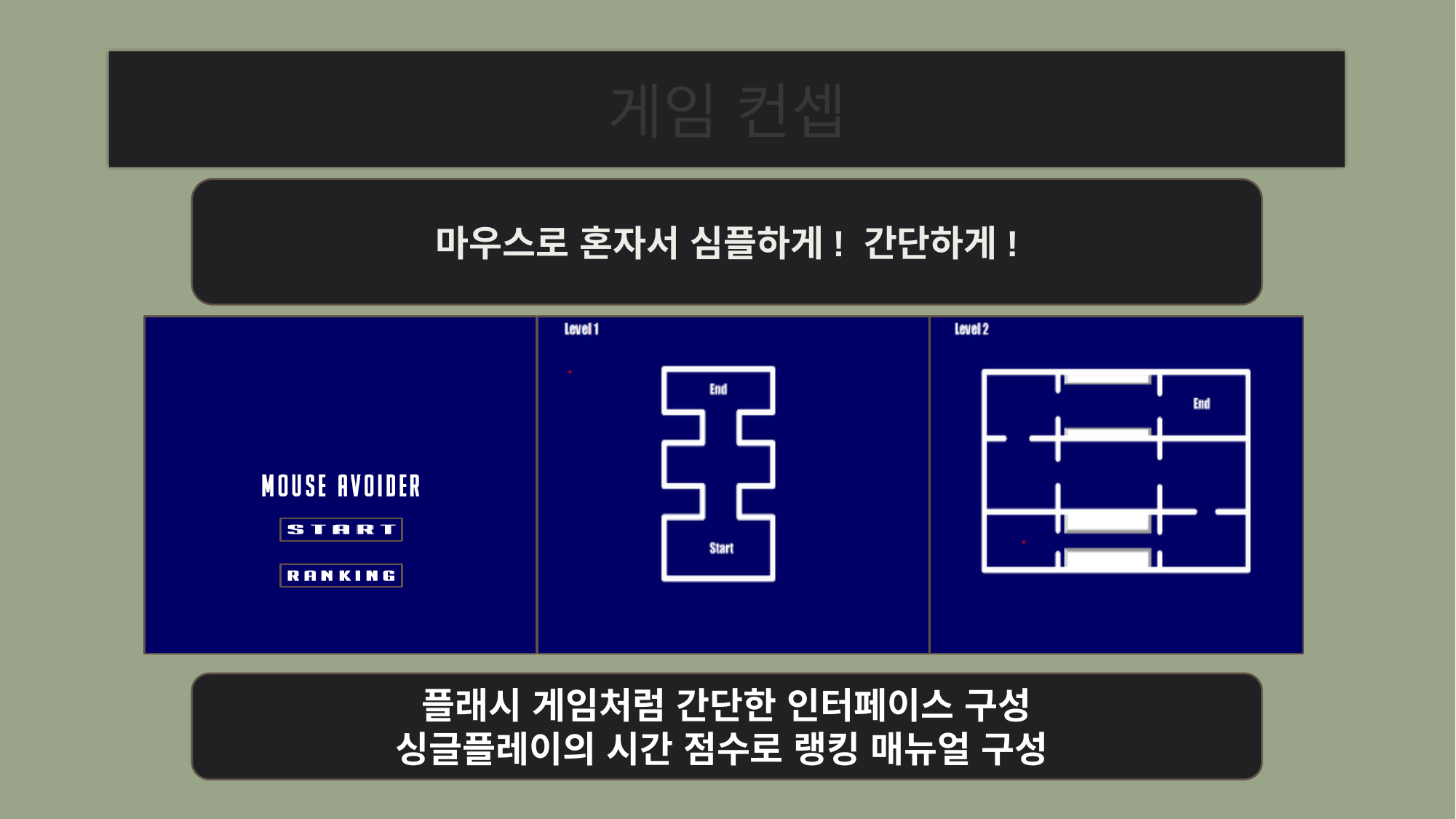

# 게임 컨셉
마우스로 혼자서 심플하게! 간단하게!

플래시 게임처럼 간단한 인터페이스 구성
싱글플레이의 시간 점수로 랭킹 매뉴얼 구성